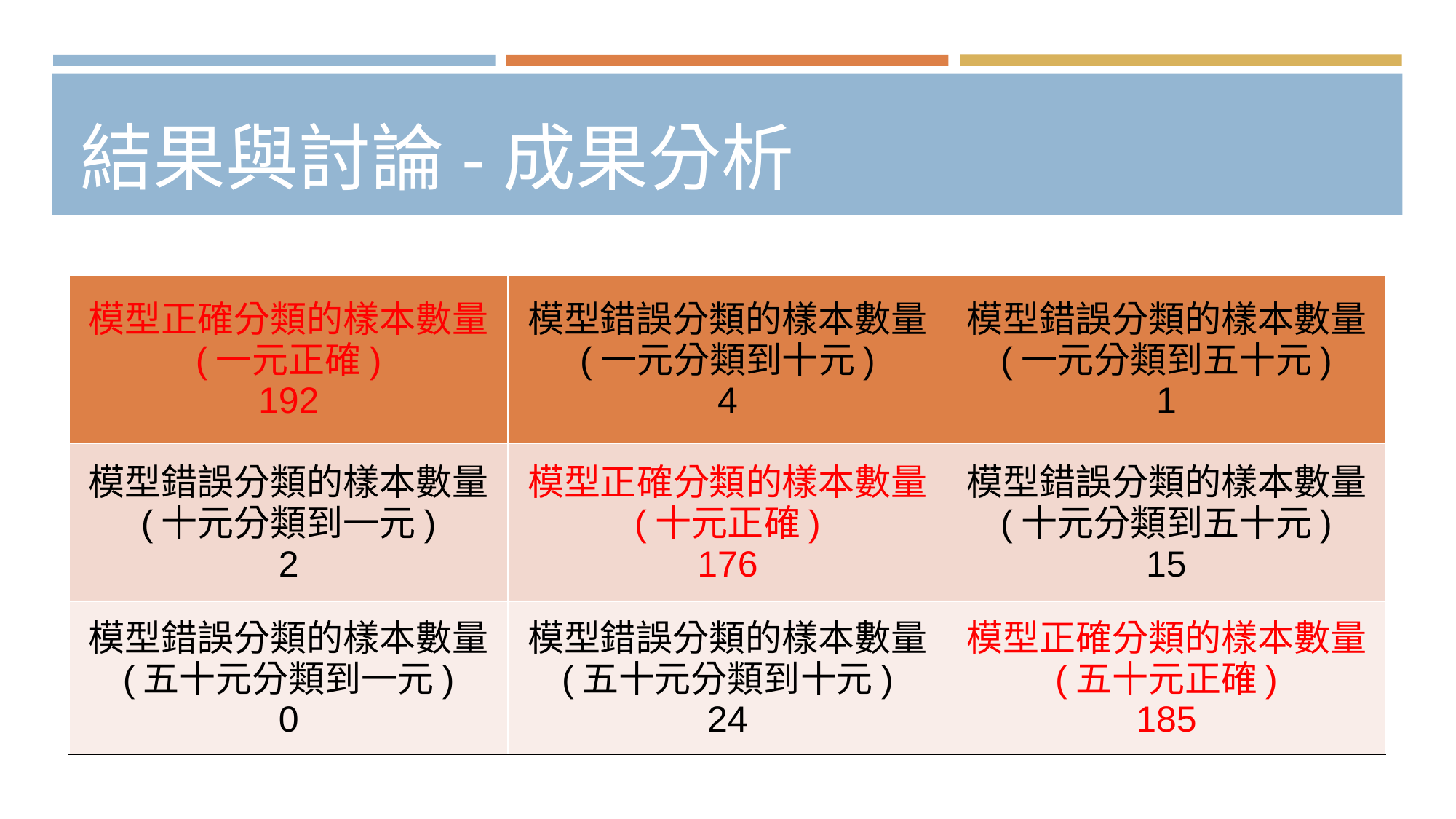

# 結果與討論-成果分析
| 模型正確分類的樣本數量 (一元正確) 192 | 模型錯誤分類的樣本數量 (一元分類到十元) 4 | 模型錯誤分類的樣本數量 (一元分類到五十元) 1 |
| --- | --- | --- |
| 模型錯誤分類的樣本數量 (十元分類到一元) 2 | 模型正確分類的樣本數量 (十元正確) 176 | 模型錯誤分類的樣本數量 (十元分類到五十元) 15 |
| 模型錯誤分類的樣本數量 (五十元分類到一元) 0 | 模型錯誤分類的樣本數量 (五十元分類到十元) 24 | 模型正確分類的樣本數量 (五十元正確) 185 |